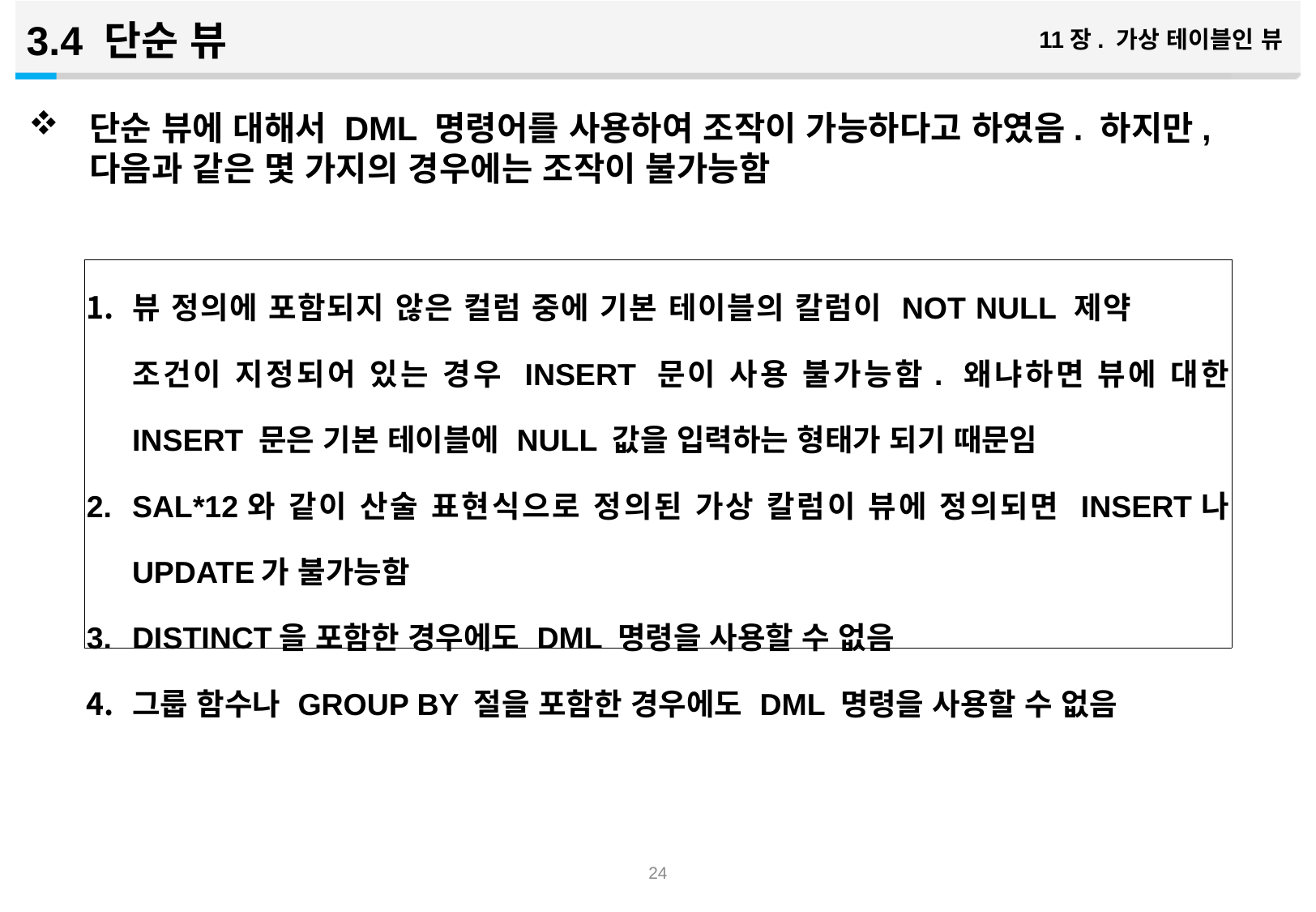

3.4 단순 뷰
11장. 가상 테이블인 뷰
단순 뷰에 대해서 DML 명령어를 사용하여 조작이 가능하다고 하였음. 하지만, 다음과 같은 몇 가지의 경우에는 조작이 불가능함
| 뷰 정의에 포함되지 않은 컬럼 중에 기본 테이블의 칼럼이 NOT NULL 제약 조건이 지정되어 있는 경우 INSERT 문이 사용 불가능함. 왜냐하면 뷰에 대한 INSERT 문은 기본 테이블에 NULL 값을 입력하는 형태가 되기 때문임 SAL\*12와 같이 산술 표현식으로 정의된 가상 칼럼이 뷰에 정의되면 INSERT나 UPDATE가 불가능함 DISTINCT을 포함한 경우에도 DML 명령을 사용할 수 없음 그룹 함수나 GROUP BY 절을 포함한 경우에도 DML 명령을 사용할 수 없음 |
| --- |
24